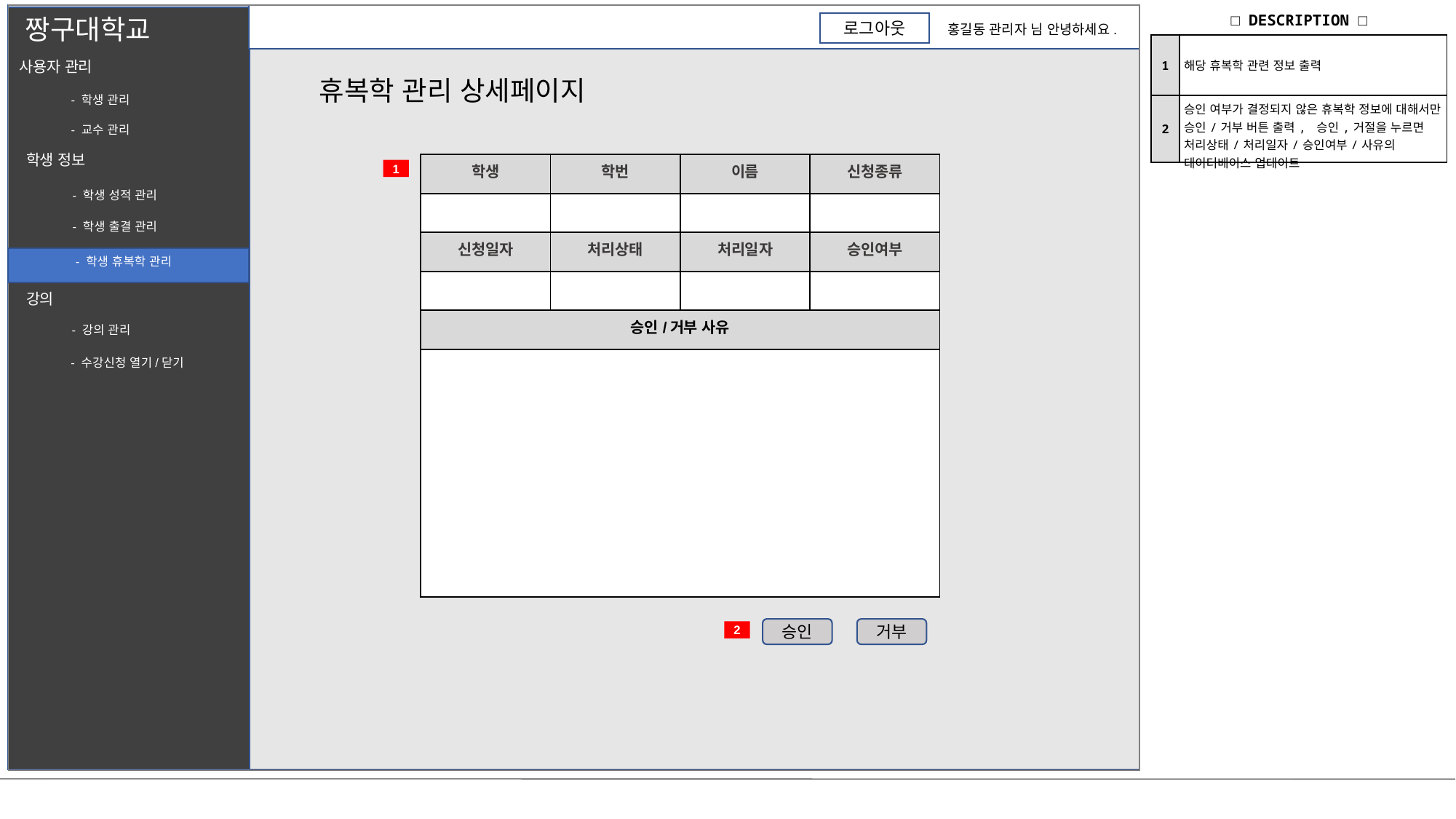

| □ DESCRIPTION □ |  |
| --- | --- |
| 1 | 해당 휴복학 관련 정보 출력 |
| 2 | 승인 여부가 결정되지 않은 휴복학 정보에 대해서만 승인/거부 버튼 출력, 승인,거절을 누르면 처리상태/처리일자/승인여부/사유의 데이터베이스 업데이트 |

짱구대학교
로그아웃
홍길동 관리자 님 안녕하세요.
사용자 관리
휴복학 관리 상세페이지
- 학생 관리
- 교수 관리
학생 정보
| 학생 | 학번 | 이름 | 신청종류 |
| --- | --- | --- | --- |
|  |  |  |  |
| 신청일자 | 처리상태 | 처리일자 | 승인여부 |
|  |  |  |  |
| 승인/거부 사유 |  |  |  |
|  |  |  |  |
1
- 학생 성적 관리
- 학생 출결 관리

- 학생 휴복학 관리
강의
- 강의 관리
- 수강신청 열기/닫기
승인
거부
2